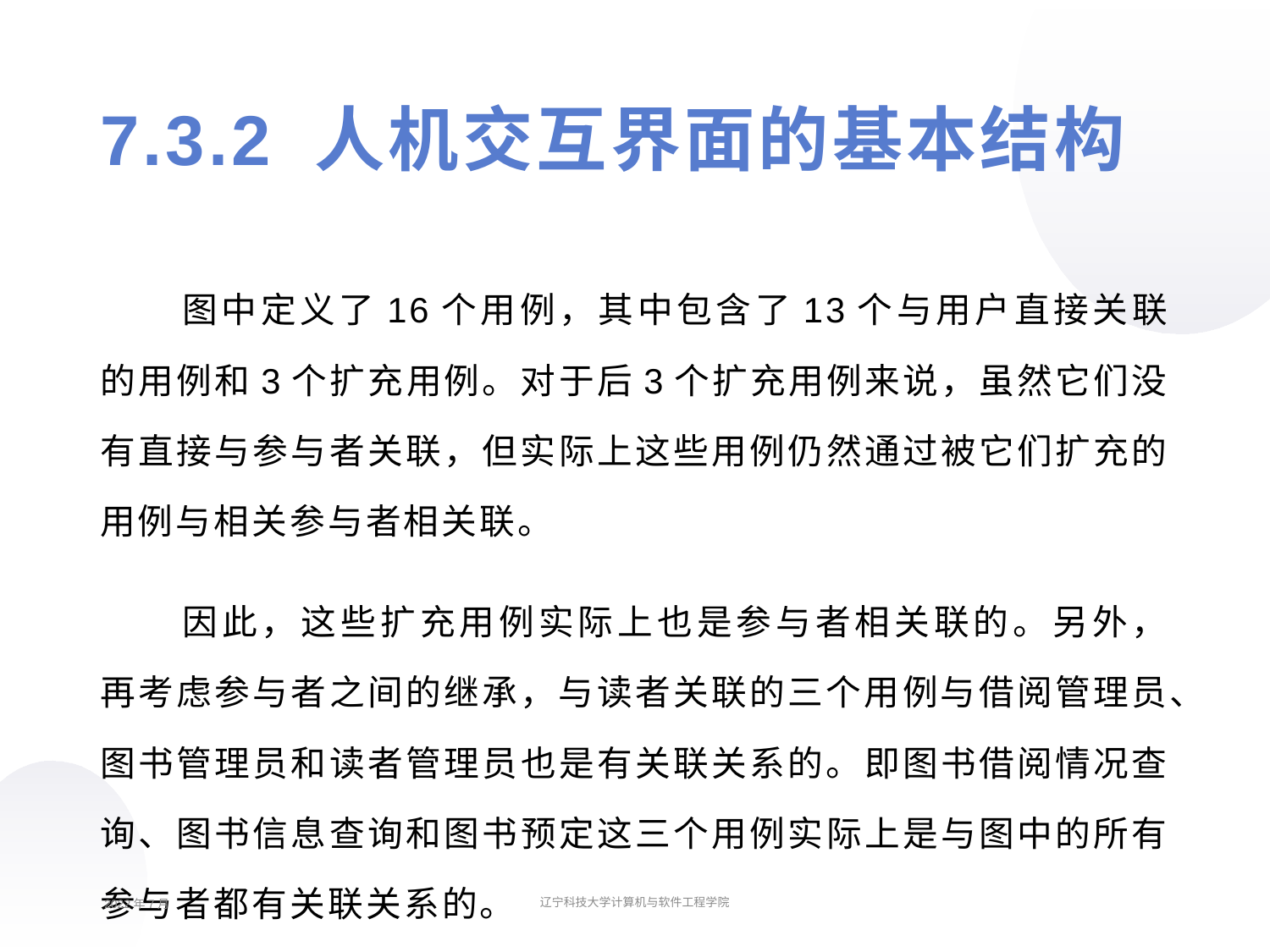

7.3.2 人机交互界面的基本结构
图中定义了16个用例，其中包含了13个与用户直接关联的用例和3个扩充用例。对于后3个扩充用例来说，虽然它们没有直接与参与者关联，但实际上这些用例仍然通过被它们扩充的用例与相关参与者相关联。
因此，这些扩充用例实际上也是参与者相关联的。另外，再考虑参与者之间的继承，与读者关联的三个用例与借阅管理员、图书管理员和读者管理员也是有关联关系的。即图书借阅情况查询、图书信息查询和图书预定这三个用例实际上是与图中的所有参与者都有关联关系的。

2022年7月
辽宁科技大学计算机与软件工程学院
67